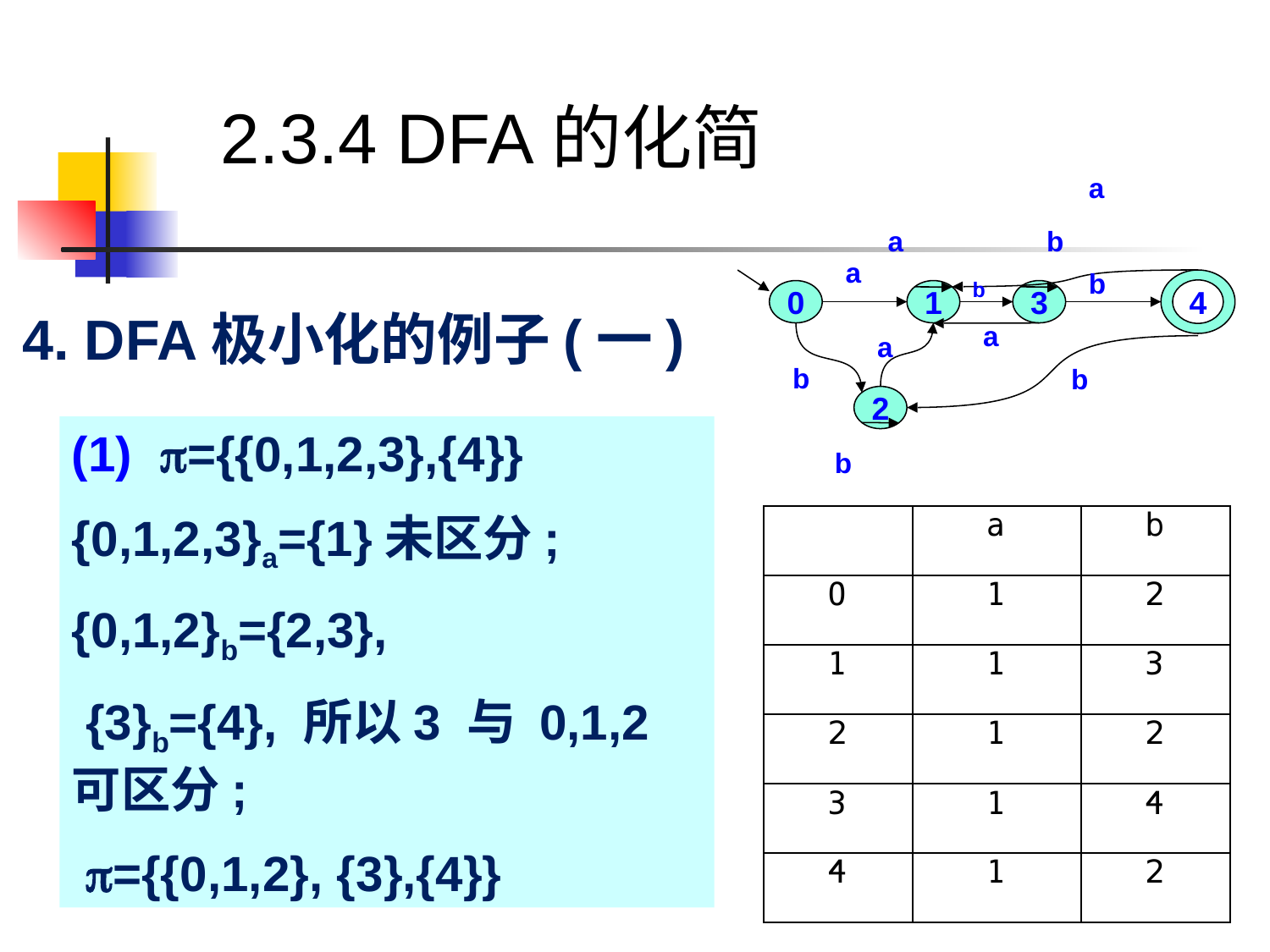

2.3.4 DFA的化简
a
a
b
a
b

b
4
0
1
3
a
a
b
2
b
b
4. DFA极小化的例子(一)
(1)  π={{0,1,2,3},{4}}
{0,1,2,3}a={1}未区分;
{0,1,2}b={2,3},
 {3}b={4}, 所以3 与 0,1,2 可区分;
 π={{0,1,2}, {3},{4}}
|  | a | b |
| --- | --- | --- |
| 0 | 1 | 2 |
| 1 | 1 | 3 |
| 2 | 1 | 2 |
| 3 | 1 | 4 |
| 4 | 1 | 2 |